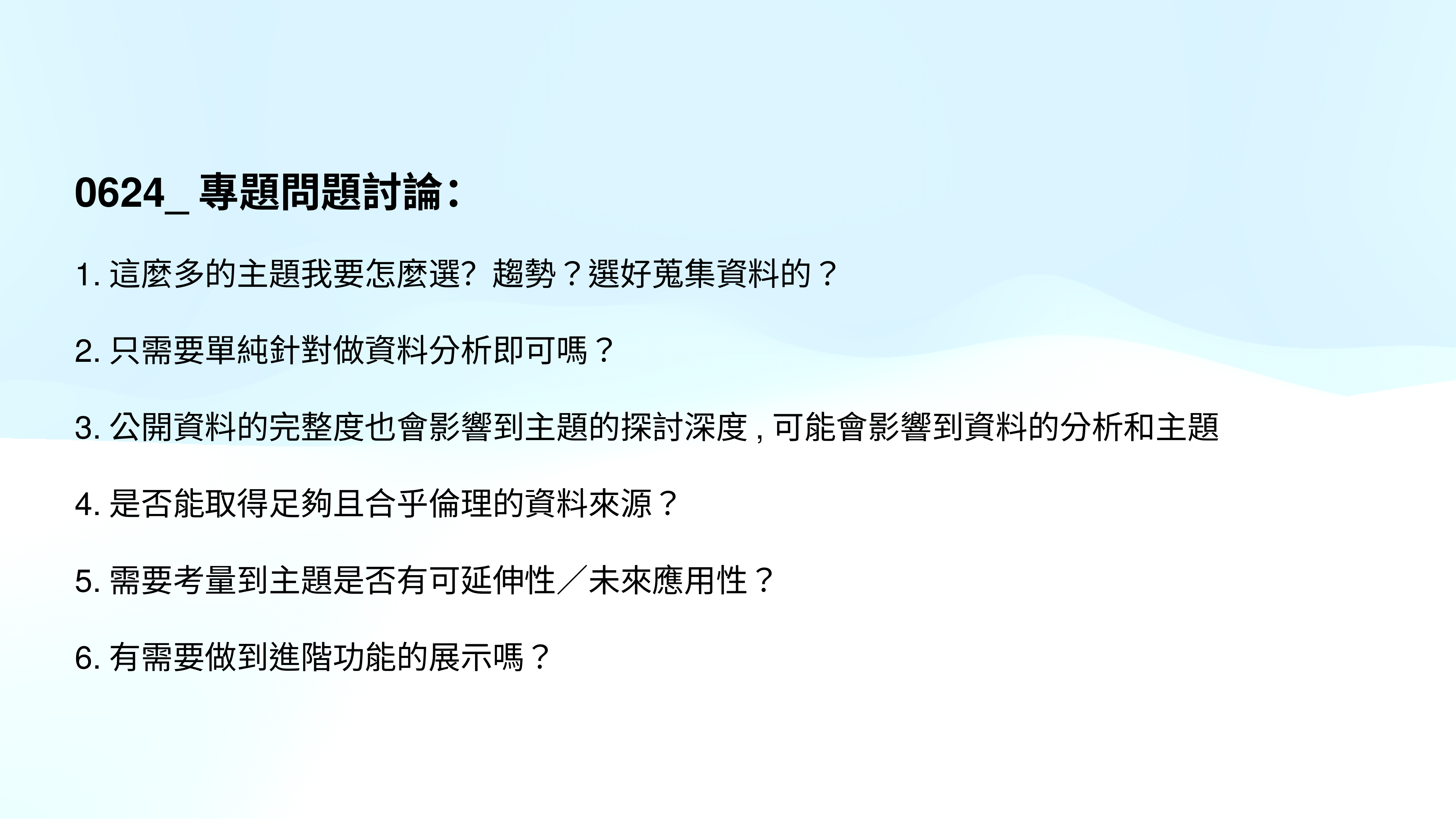

0624_專題問題討論：
1.這麼多的主題我要怎麼選？趨勢？選好蒐集資料的？
2.只需要單純針對做資料分析即可嗎？
3.公開資料的完整度也會影響到主題的探討深度,可能會影響到資料的分析和主題
4.是否能取得足夠且合乎倫理的資料來源？
5.需要考量到主題是否有可延伸性／未來應用性？
6.有需要做到進階功能的展示嗎？